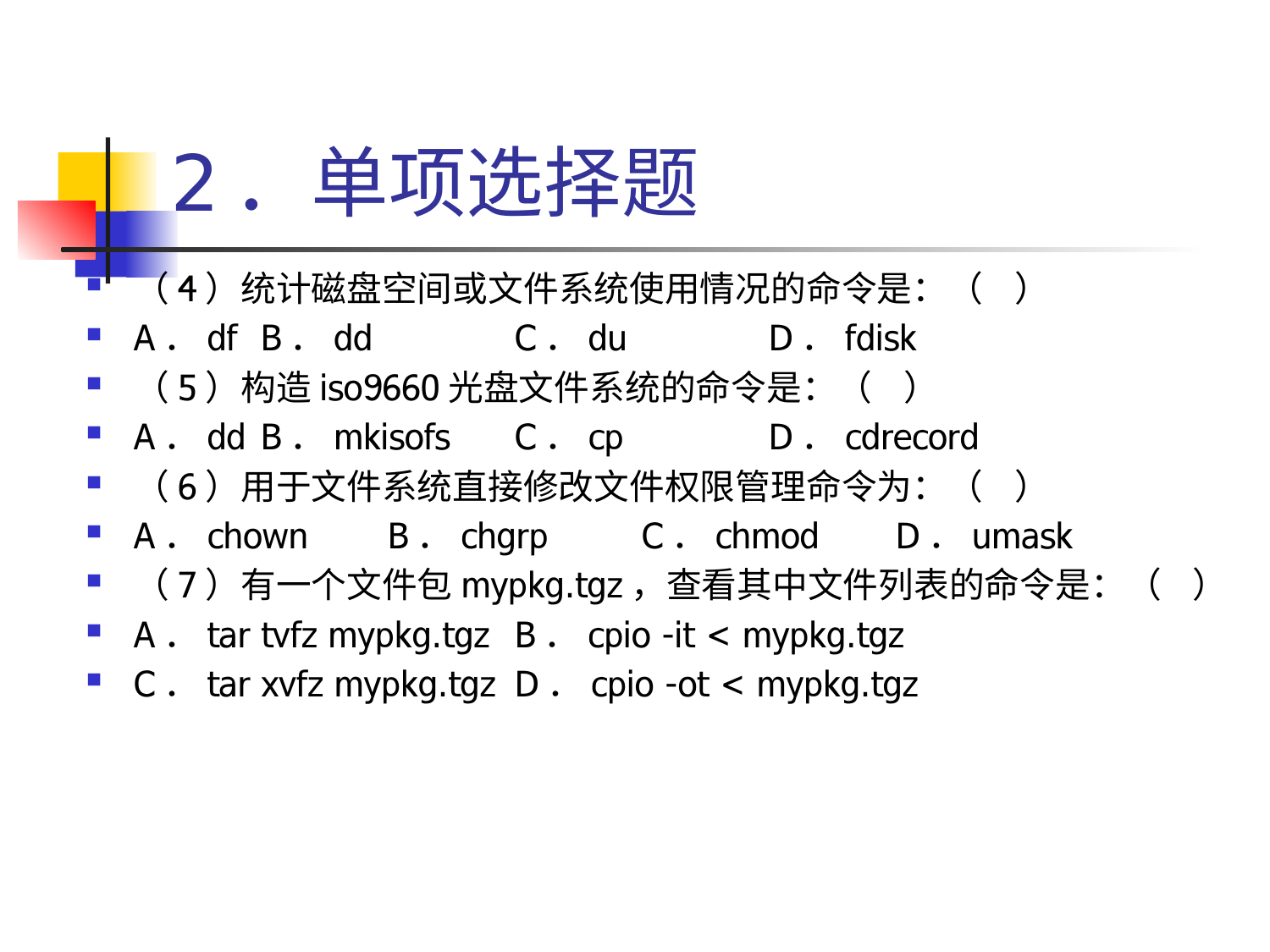

# 2．单项选择题
（4）统计磁盘空间或文件系统使用情况的命令是：（    ）
A．df 	B．dd 		C．du 		D．fdisk
（5）构造iso9660光盘文件系统的命令是：（    ）
A．dd 	B．mkisofs 	C．cp 		D．cdrecord
（6）用于文件系统直接修改文件权限管理命令为：（    ）
A．chown 	B．chgrp 	C．chmod 	D．umask
（7）有一个文件包mypkg.tgz，查看其中文件列表的命令是：（    ）
A．tar tvfz mypkg.tgz 	B．cpio -it < mypkg.tgz
C．tar xvfz mypkg.tgz 	D．cpio -ot < mypkg.tgz